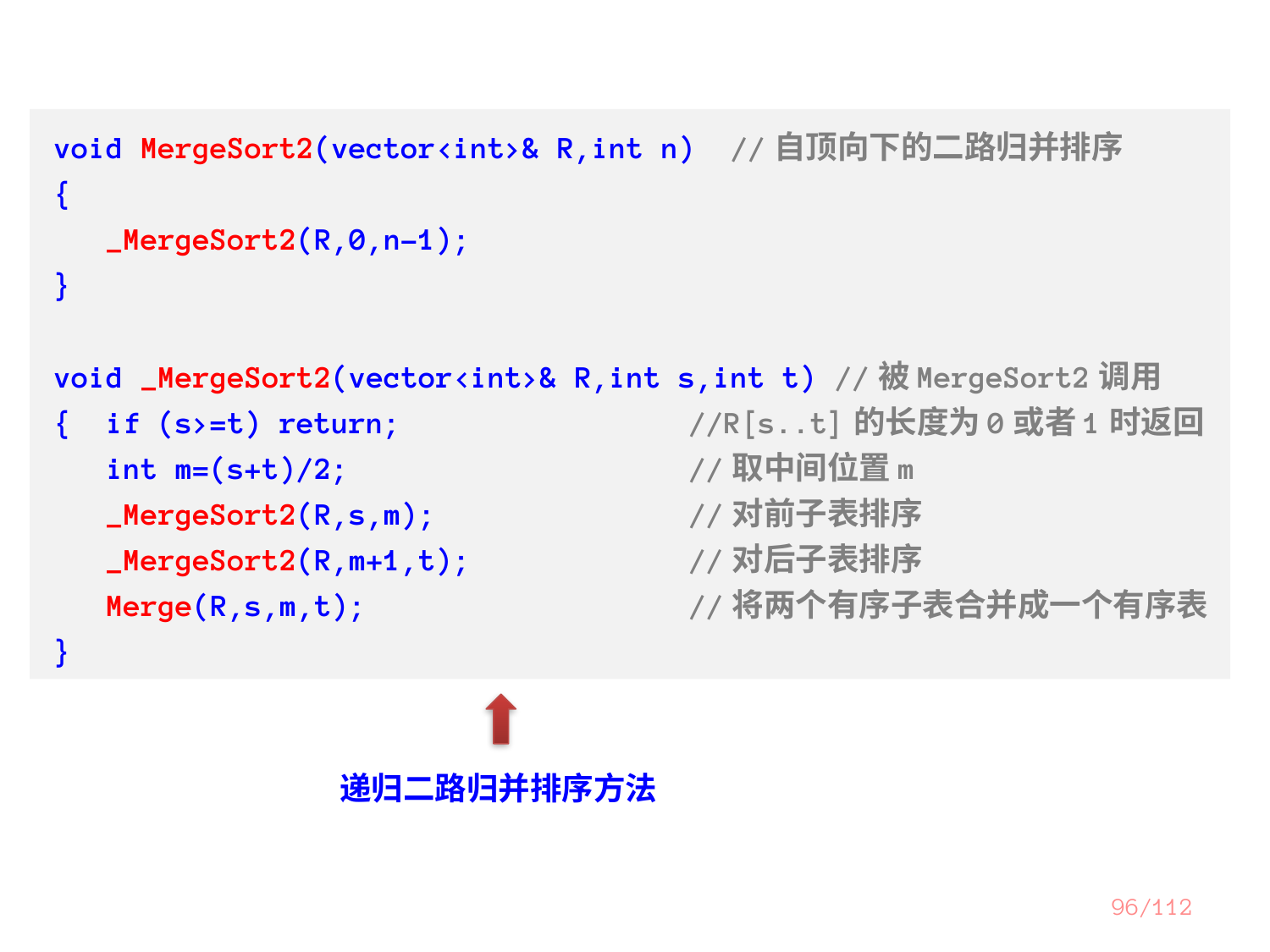

void MergeSort2(vector<int>& R,int n)  //自顶向下的二路归并排序
{
   _MergeSort2(R,0,n-1);
}

void _MergeSort2(vector<int>& R,int s,int t) //被MergeSort2调用
{  if (s>=t) return;			//R[s..t]的长度为0或者1时返回
   int m=(s+t)/2;			//取中间位置m
   _MergeSort2(R,s,m);		//对前子表排序
   _MergeSort2(R,m+1,t);		//对后子表排序
   Merge(R,s,m,t);			//将两个有序子表合并成一个有序表
}

递归二路归并排序方法
96/112